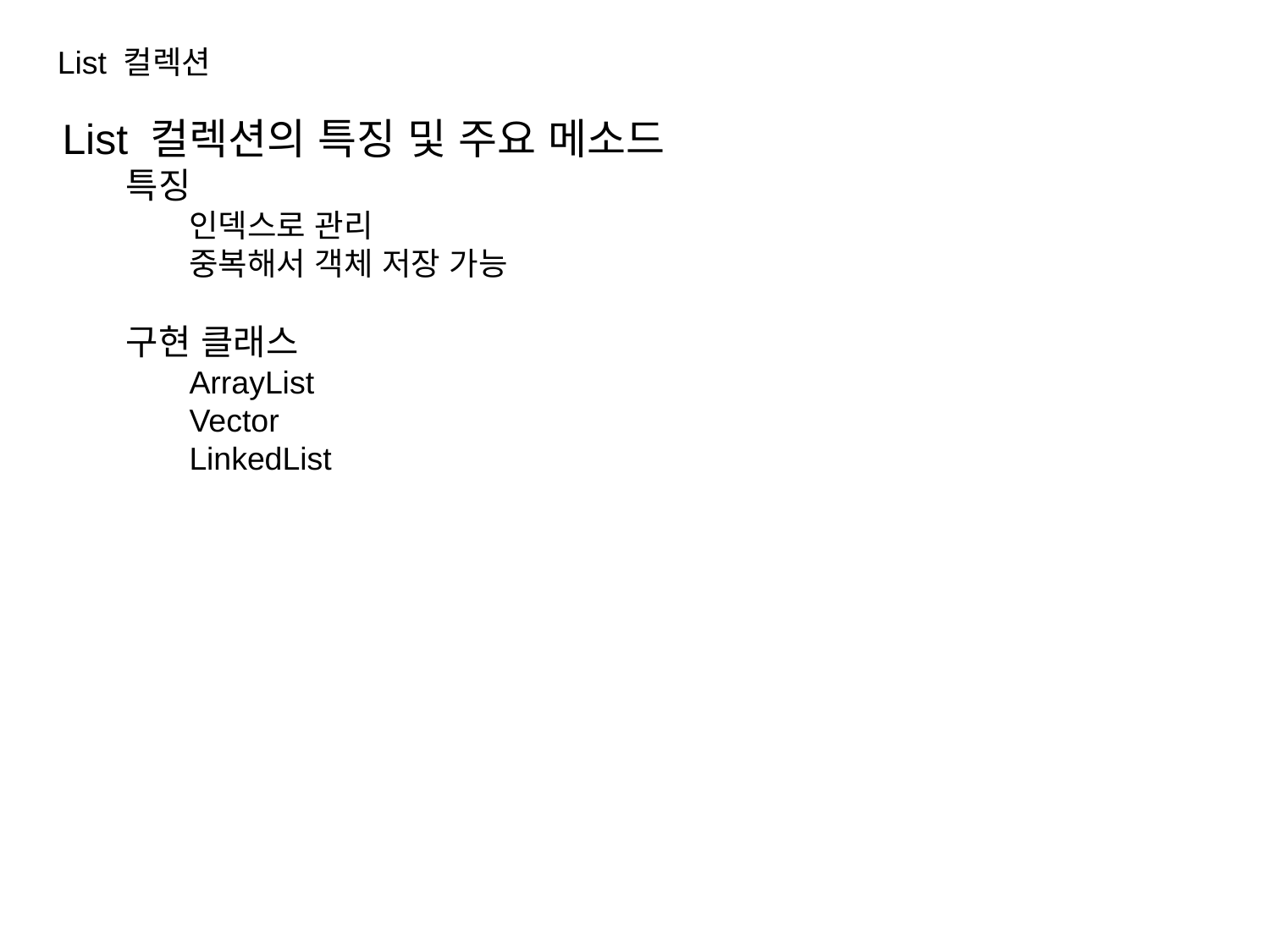

List 컬렉션
List 컬렉션의 특징 및 주요 메소드
특징
인덱스로 관리
중복해서 객체 저장 가능

구현 클래스
ArrayList
Vector
LinkedList